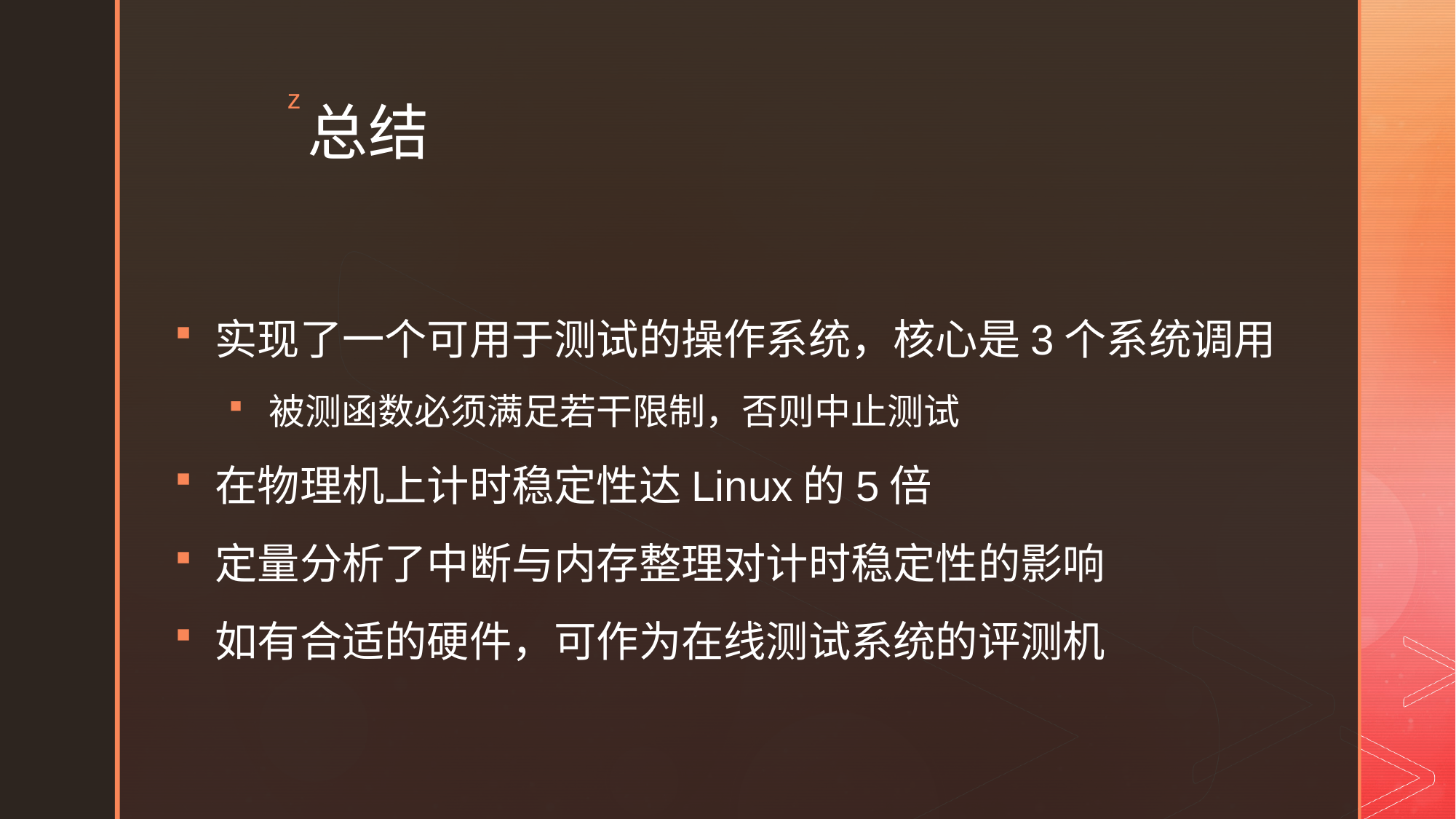

# 总结
实现了一个可用于测试的操作系统，核心是3个系统调用
被测函数必须满足若干限制，否则中止测试
在物理机上计时稳定性达Linux的5倍
定量分析了中断与内存整理对计时稳定性的影响
如有合适的硬件，可作为在线测试系统的评测机